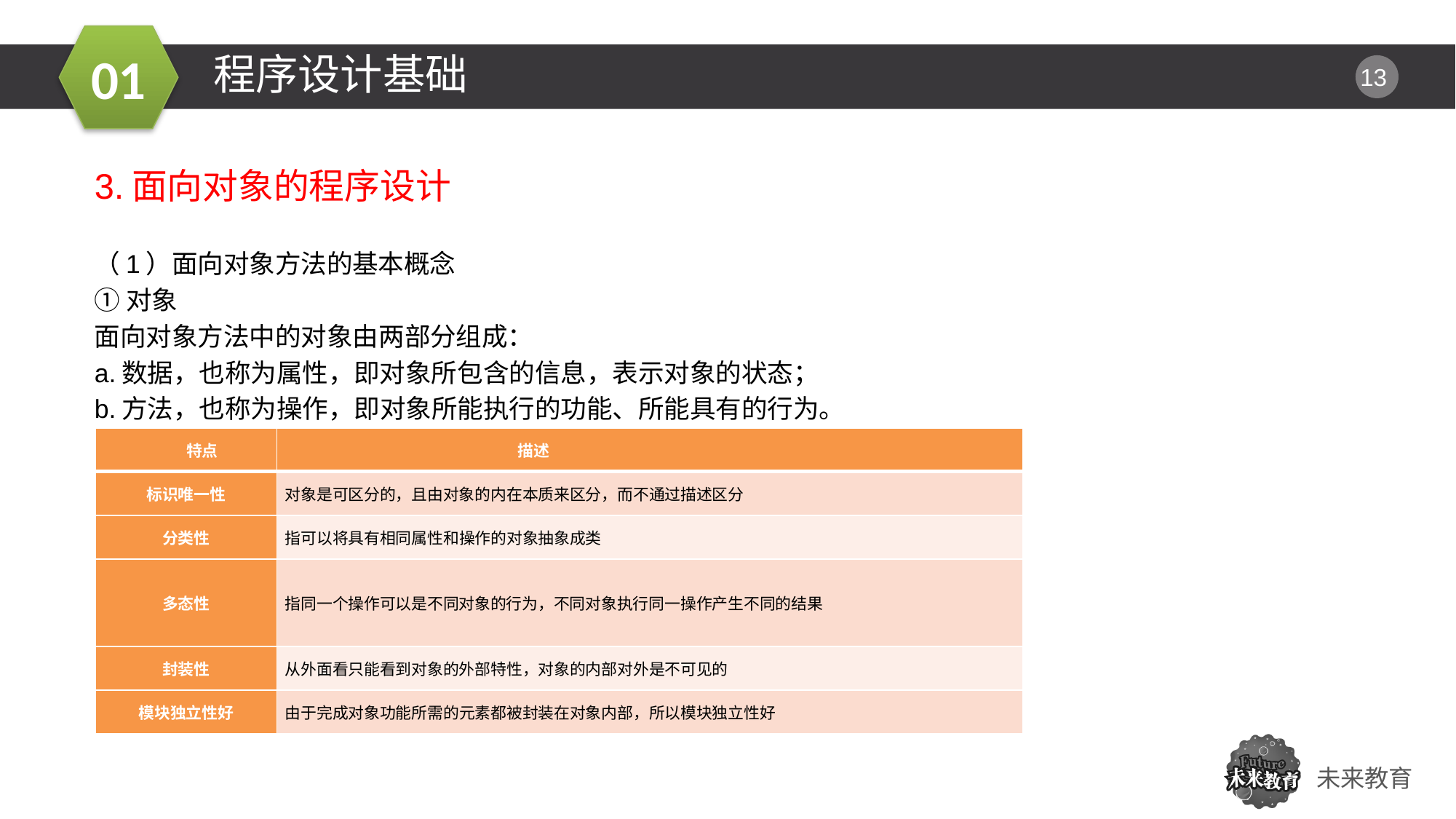

程序设计基础
3.面向对象的程序设计

（1）面向对象方法的基本概念
①对象
面向对象方法中的对象由两部分组成：
a.数据，也称为属性，即对象所包含的信息，表示对象的状态；
b.方法，也称为操作，即对象所能执行的功能、所能具有的行为。

01
| 特点 | 描述 |
| --- | --- |
| 标识唯一性 | 对象是可区分的，且由对象的内在本质来区分，而不通过描述区分 |
| 分类性 | 指可以将具有相同属性和操作的对象抽象成类 |
| 多态性 | 指同一个操作可以是不同对象的行为，不同对象执行同一操作产生不同的结果 |
| 封装性 | 从外面看只能看到对象的外部特性，对象的内部对外是不可见的 |
| 模块独立性好 | 由于完成对象功能所需的元素都被封装在对象内部，所以模块独立性好 |